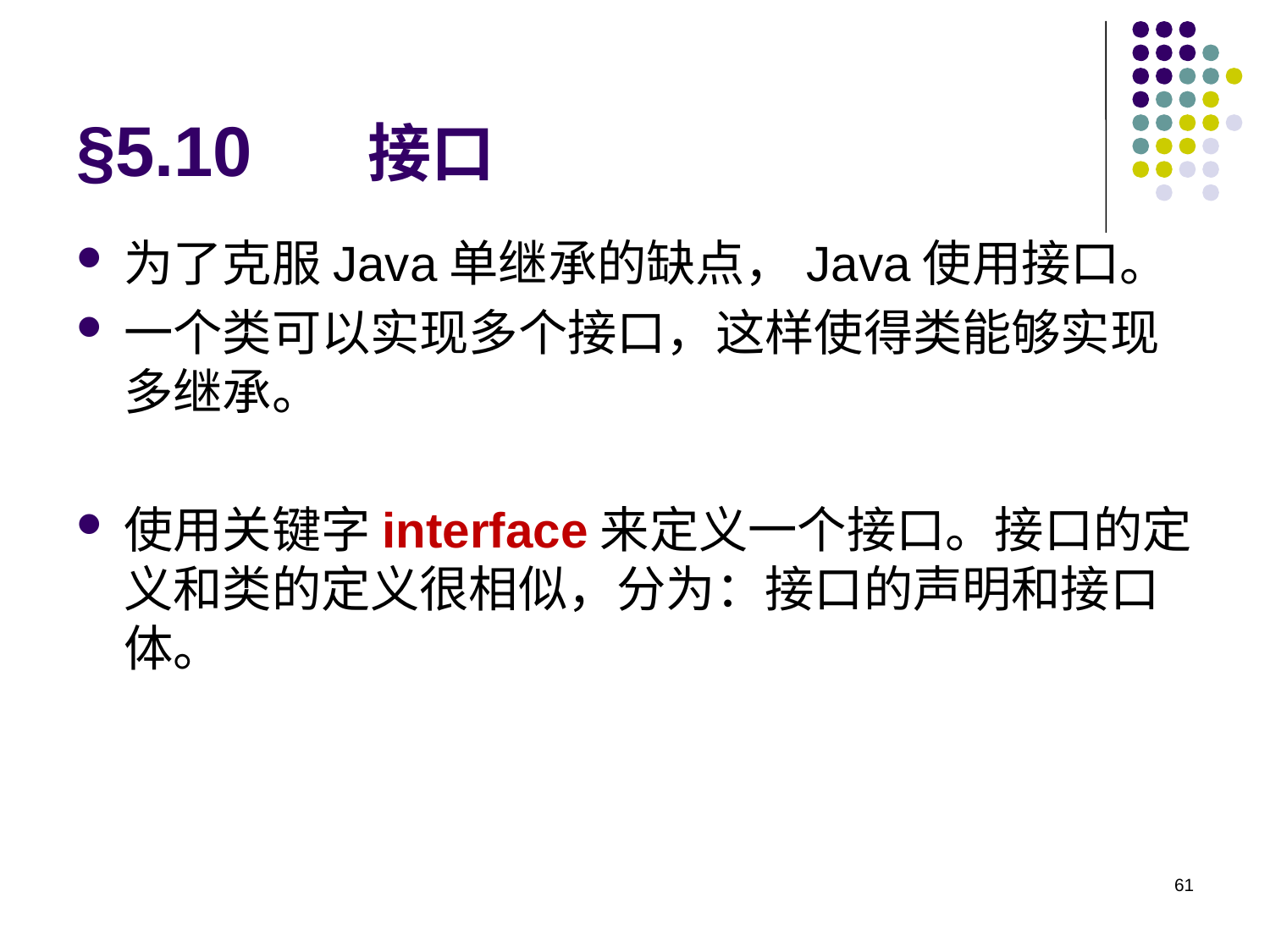

# §5.10     接口
为了克服Java单继承的缺点，Java使用接口。
一个类可以实现多个接口，这样使得类能够实现多继承。

使用关键字interface来定义一个接口。接口的定义和类的定义很相似，分为：接口的声明和接口体。

61